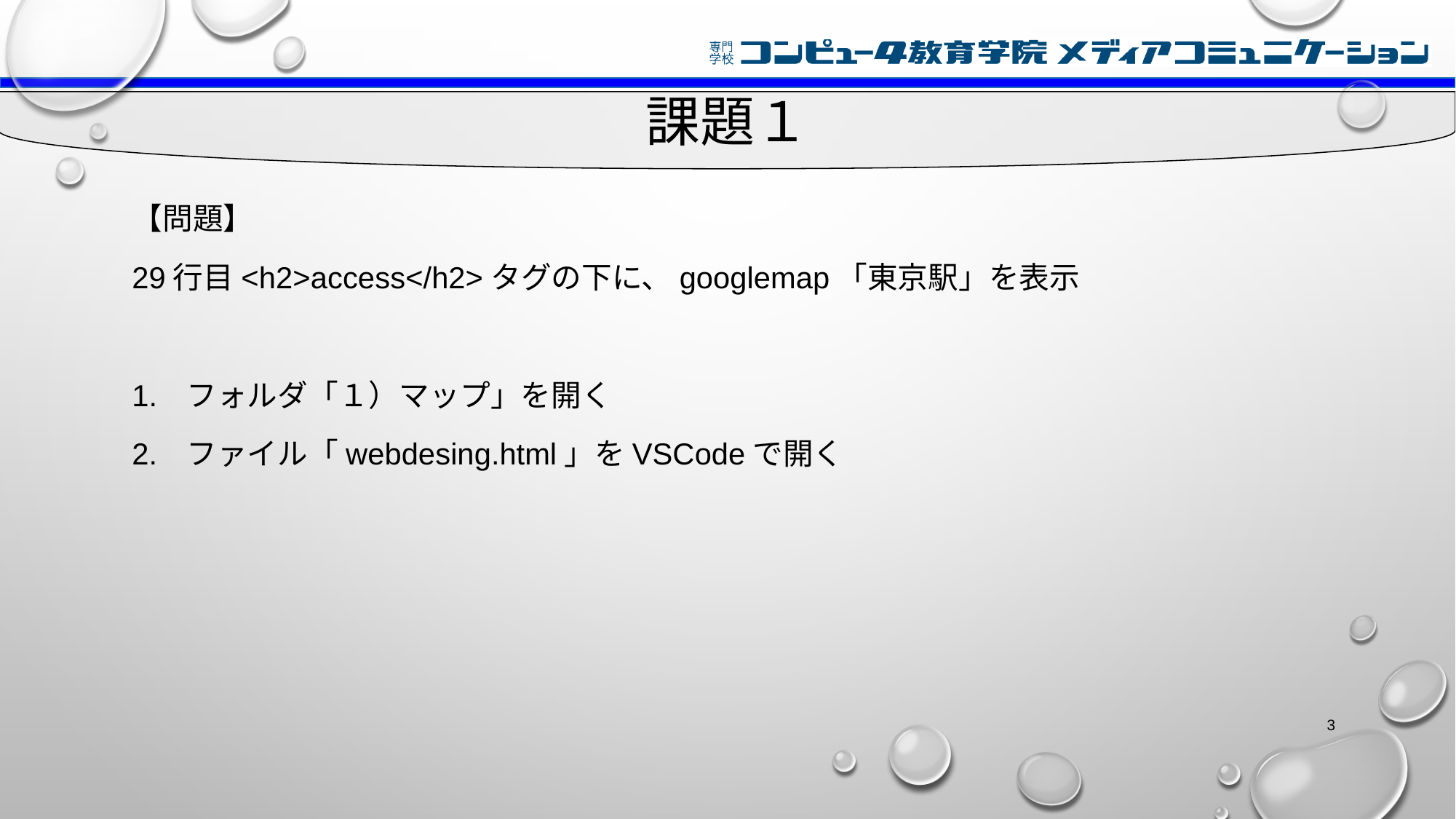

# 課題１
【問題】
29行目<h2>access</h2>タグの下に、googlemap「東京駅」を表示

フォルダ「１）マップ」を開く
ファイル「webdesing.html」をVSCodeで開く
3